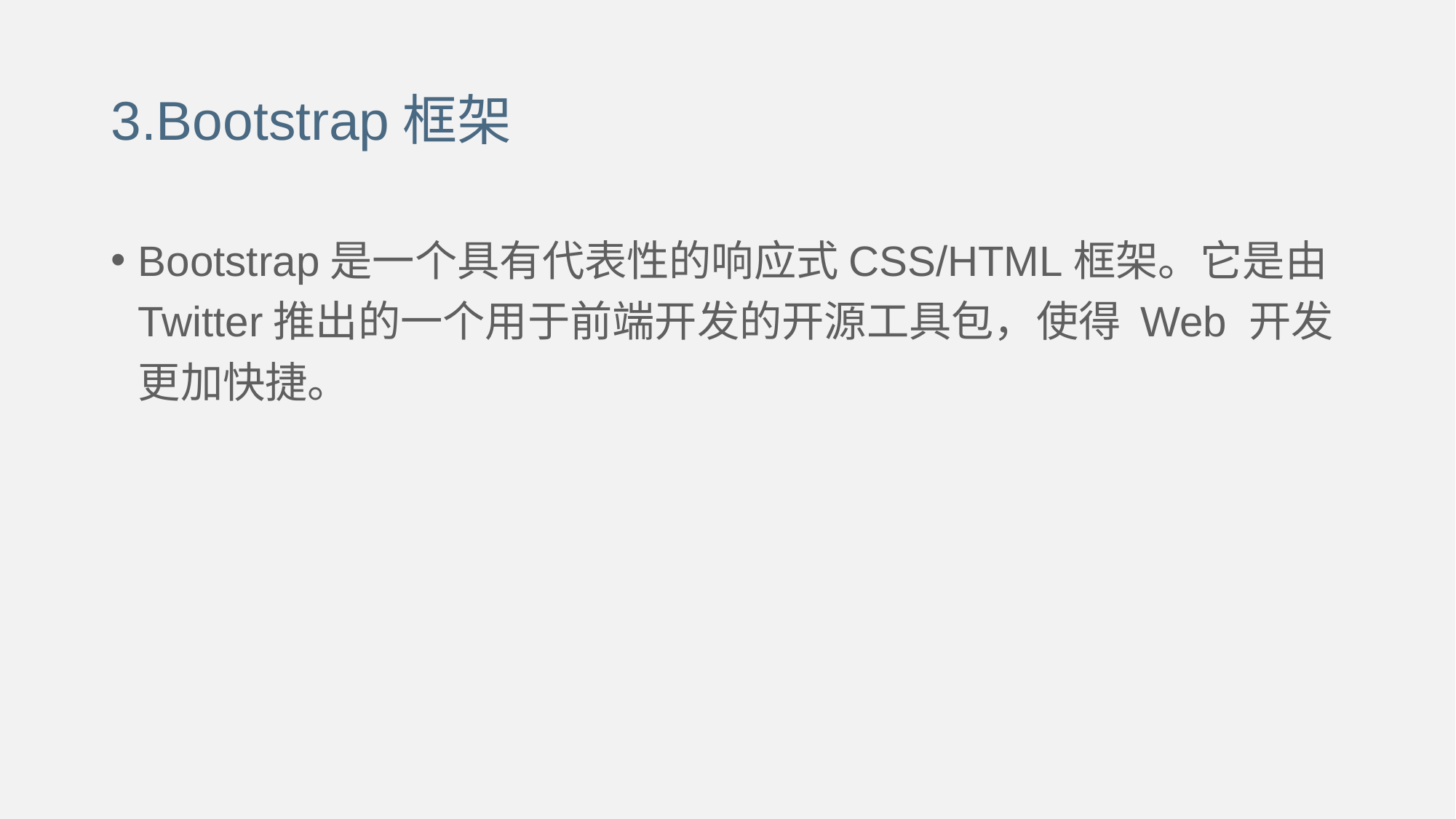

3.Bootstrap框架
Bootstrap是一个具有代表性的响应式CSS/HTML框架。它是由Twitter推出的一个用于前端开发的开源工具包，使得 Web 开发更加快捷。